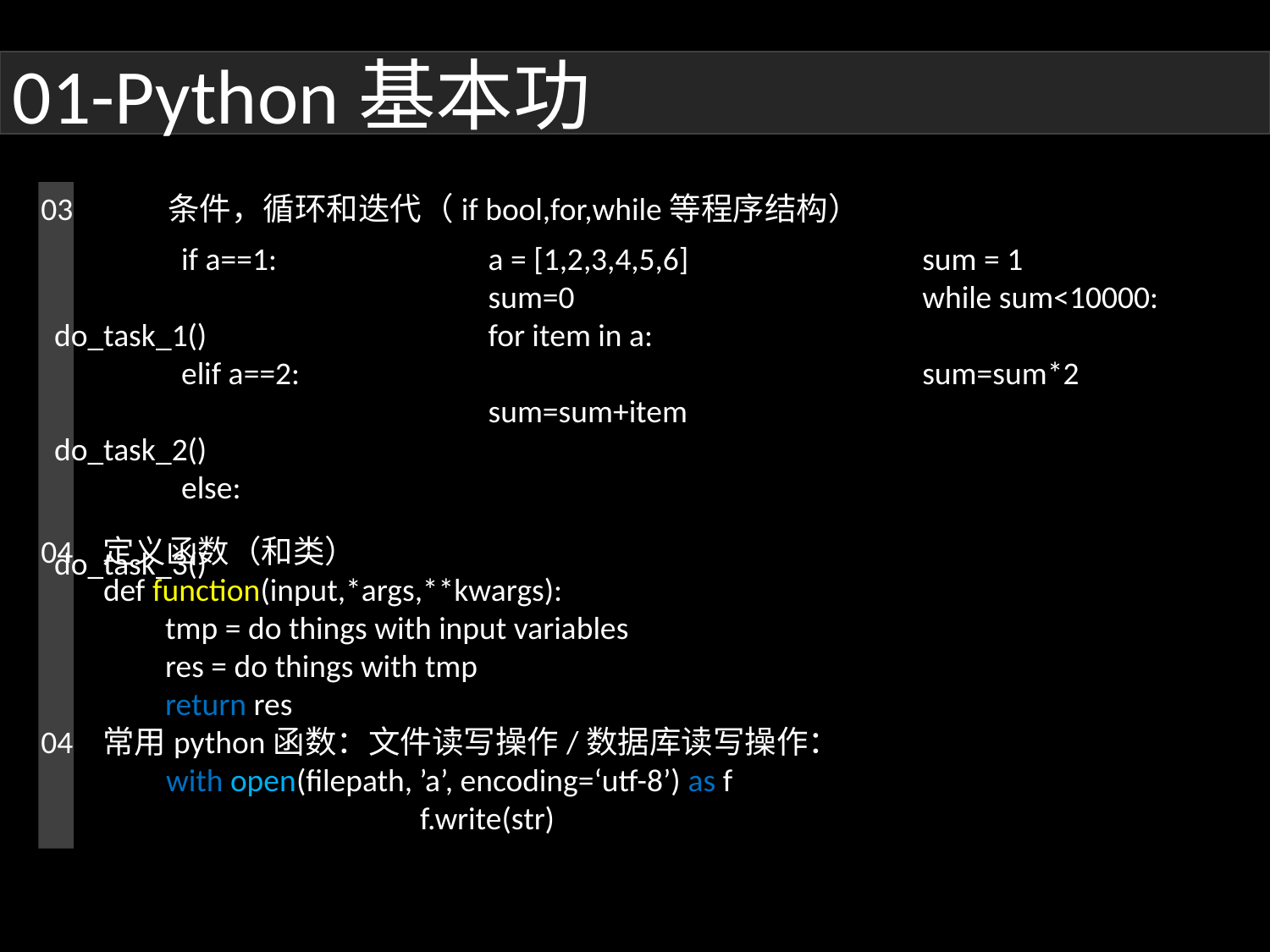

01-Python基本功
03	条件，循环和迭代（if bool,for,while等程序结构）

04	定义函数（和类）
def function(input,*args,**kwargs):
	tmp = do things with input variables
	res = do things with tmp
	return res
04 	常用python函数：文件读写操作/数据库读写操作：
with open(filepath, ’a’, encoding=‘utf-8’) as f
		f.write(str)

	if a==1:
		do_task_1()
	elif a==2:
		do_task_2()
	else:
		do_task_3()
a = [1,2,3,4,5,6]
sum=0
for item in a:
	sum=sum+item
sum = 1
while sum<10000:
	sum=sum*2